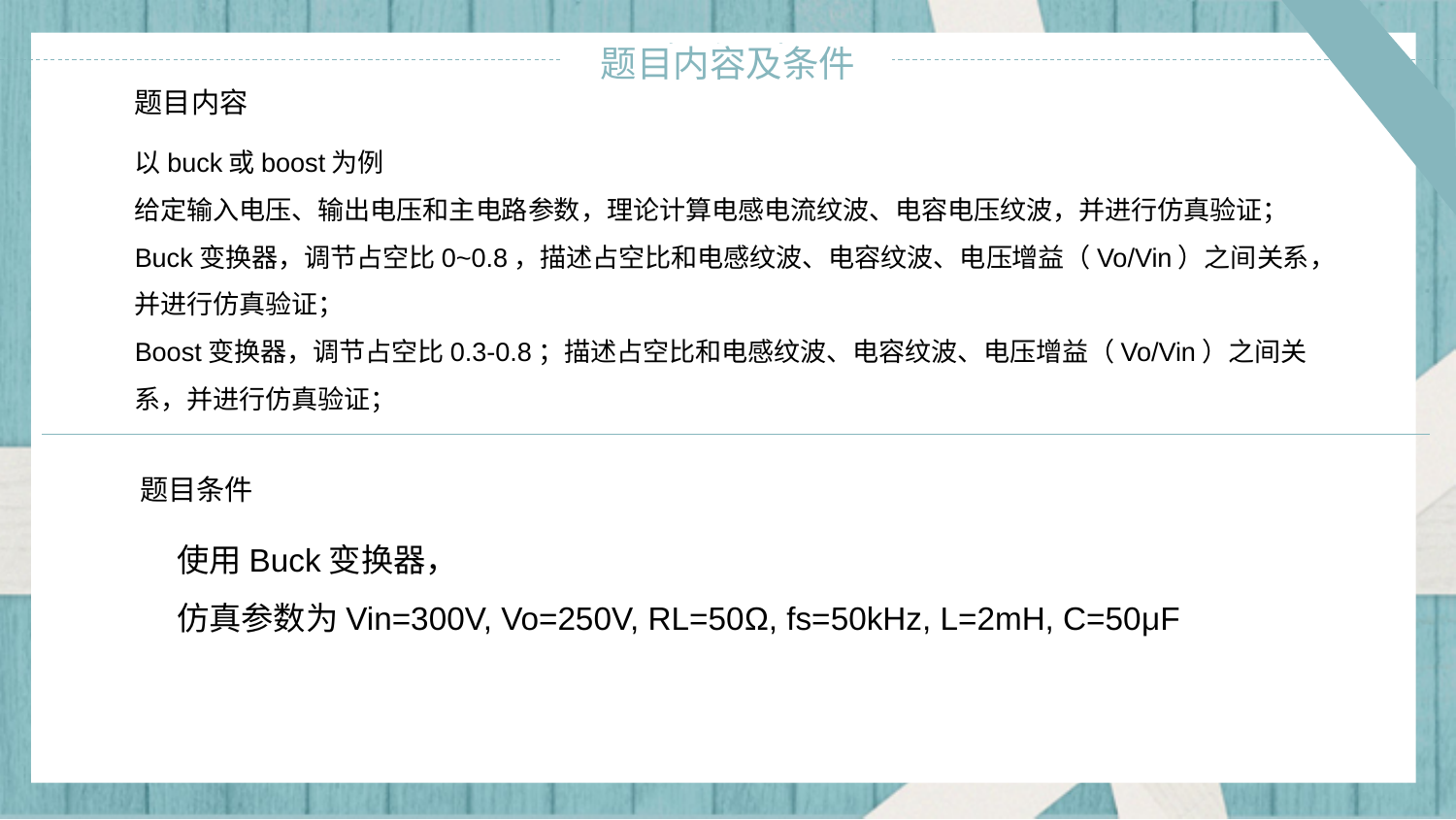

题目内容及条件
题目内容

### Chart

| Category |
|---|
以buck或boost为例
给定输入电压、输出电压和主电路参数，理论计算电感电流纹波、电容电压纹波，并进行仿真验证；
Buck变换器，调节占空比0~0.8，描述占空比和电感纹波、电容纹波、电压增益（Vo/Vin）之间关系，并进行仿真验证；
Boost变换器，调节占空比0.3-0.8；描述占空比和电感纹波、电容纹波、电压增益（Vo/Vin）之间关系，并进行仿真验证；

题目条件
使用Buck变换器，
仿真参数为Vin=300V, Vo=250V, RL=50Ω, fs=50kHz, L=2mH, C=50μF